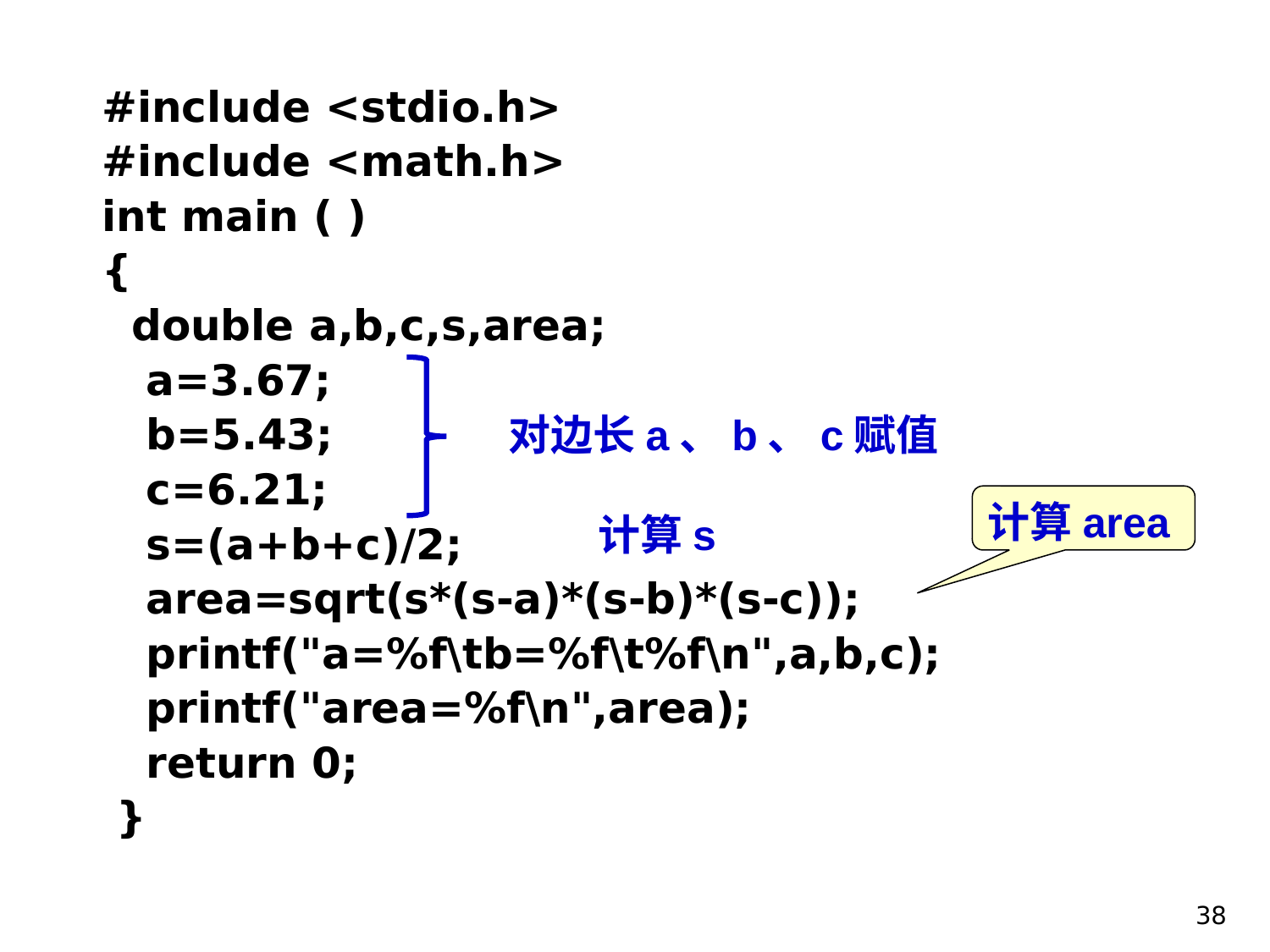

#include <stdio.h>
#include <math.h>
int main ( )
{
  double a,b,c,s,area;
   a=3.67;
   b=5.43;
   c=6.21;
   s=(a+b+c)/2;
   area=sqrt(s*(s-a)*(s-b)*(s-c));
   printf("a=%f\tb=%f\t%f\n",a,b,c);
   printf("area=%f\n",area);
   return 0;
 }

对边长a、b、c赋值
计算area
计算s
38